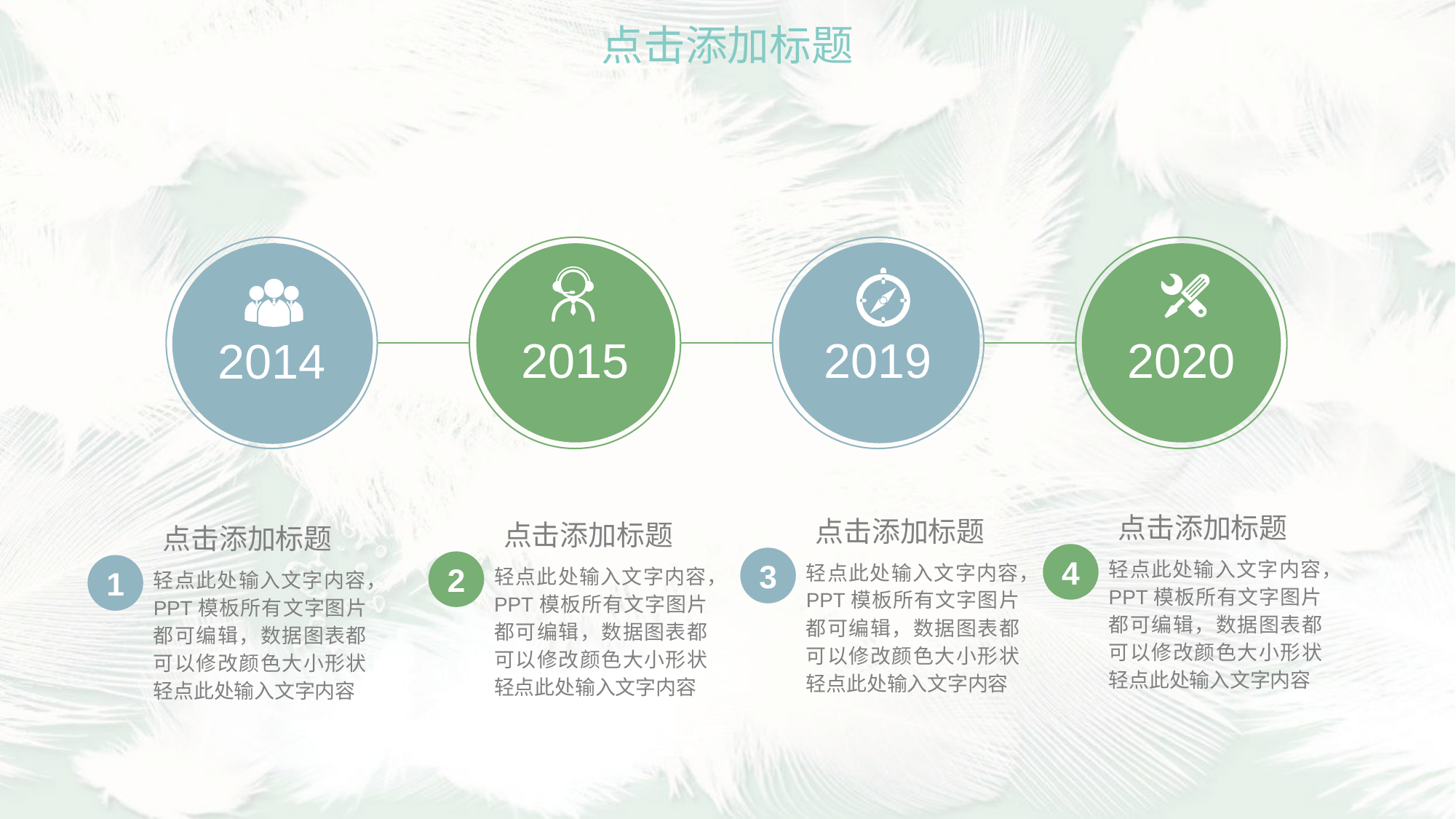

点击添加标题

2014

2015

2019

2020

点击添加标题
4
轻点此处输入文字内容，PPT模板所有文字图片都可编辑，数据图表都可以修改颜色大小形状轻点此处输入文字内容
点击添加标题
3
轻点此处输入文字内容，PPT模板所有文字图片都可编辑，数据图表都可以修改颜色大小形状轻点此处输入文字内容
点击添加标题
2
轻点此处输入文字内容，PPT模板所有文字图片都可编辑，数据图表都可以修改颜色大小形状轻点此处输入文字内容
点击添加标题
1
轻点此处输入文字内容，PPT模板所有文字图片都可编辑，数据图表都可以修改颜色大小形状轻点此处输入文字内容